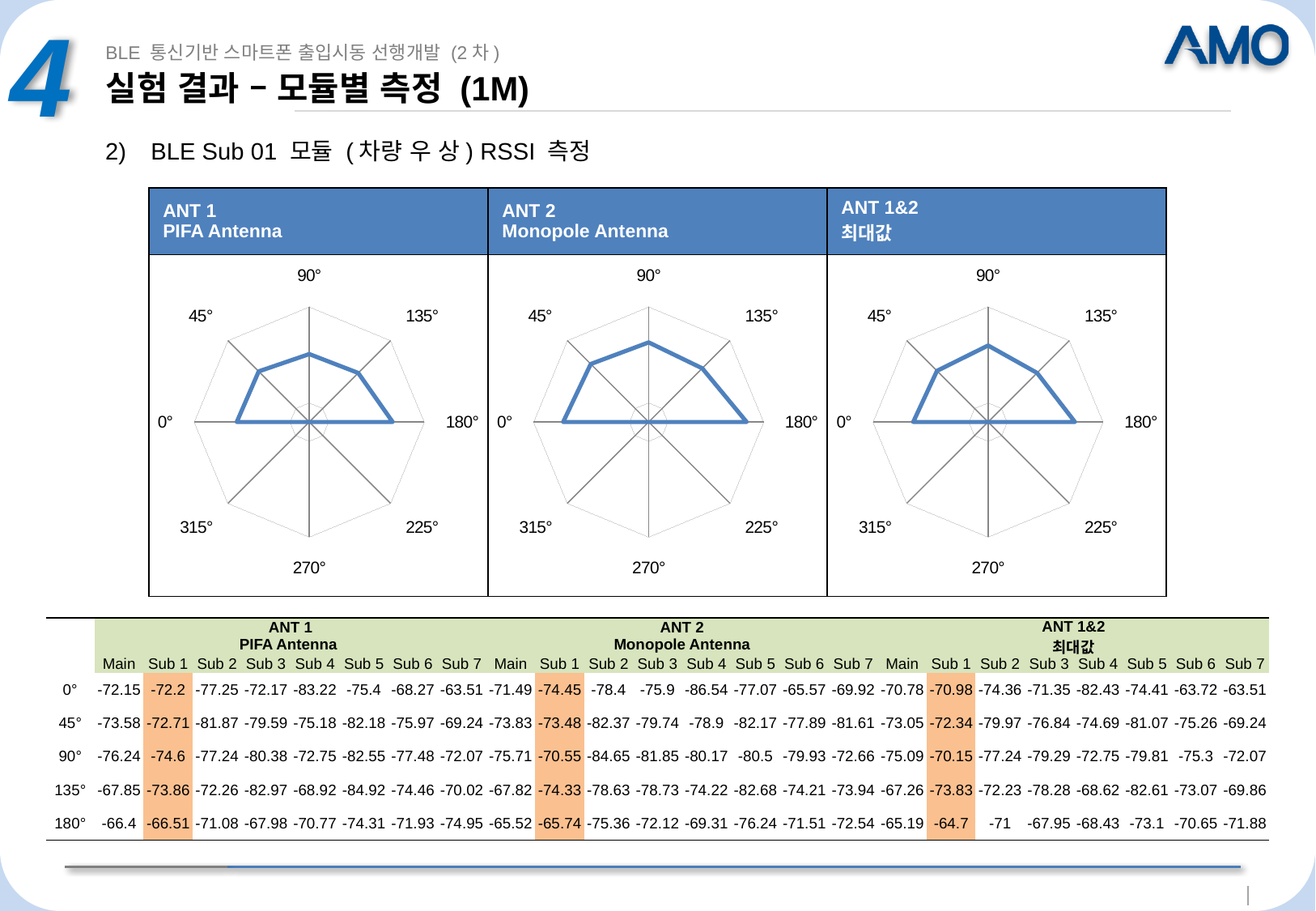

4
BLE 통신기반 스마트폰 출입시동 선행개발 (2차)
# 실험 결과 – 모듈별 측정 (1M)
BLE Sub 01 모듈 (차량 우 상) RSSI 측정
| ANT 1 PIFA Antenna | ANT 2 Monopole Antenna | ANT 1&2 최대값 |
| --- | --- | --- |
|  |  |  |

### Chart

| Category |  |
|---|---|
| 90° | -74.6 |
| 135° | -73.86 |
| 180° | -66.51 |
| 225° | -110.0 |
| 270° | -110.0 |
| 315° | -110.0 |
| 0° | -72.2 |
| 45° | -72.71 |

### Chart

| Category |  |
|---|---|
| 90° | -68.52 |
| 135° | -70.45 |
| 180° | -58.92 |
| 225° | -110.0 |
| 270° | -110.0 |
| 315° | -110.0 |
| 0° | -65.42 |
| 45° | -67.27 |

### Chart

| Category |  |
|---|---|
| 90° | -70.15 |
| 135° | -73.83 |
| 180° | -64.7 |
| 225° | -110.0 |
| 270° | -110.0 |
| 315° | -110.0 |
| 0° | -70.98 |
| 45° | -72.34 |
|  | ANT 1 PIFA Antenna |  |  |  |  |  |  |  | ANT 2 Monopole Antenna |  |  |  |  |  |  |  | ANT 1&2 최대값 |  |  |  |  |  |  |  |
| --- | --- | --- | --- | --- | --- | --- | --- | --- | --- | --- | --- | --- | --- | --- | --- | --- | --- | --- | --- | --- | --- | --- | --- | --- |
|  | Main | Sub 1 | Sub 2 | Sub 3 | Sub 4 | Sub 5 | Sub 6 | Sub 7 | Main | Sub 1 | Sub 2 | Sub 3 | Sub 4 | Sub 5 | Sub 6 | Sub 7 | Main | Sub 1 | Sub 2 | Sub 3 | Sub 4 | Sub 5 | Sub 6 | Sub 7 |
| 0° | -72.15 | -72.2 | -77.25 | -72.17 | -83.22 | -75.4 | -68.27 | -63.51 | -71.49 | -74.45 | -78.4 | -75.9 | -86.54 | -77.07 | -65.57 | -69.92 | -70.78 | -70.98 | -74.36 | -71.35 | -82.43 | -74.41 | -63.72 | -63.51 |
| 45° | -73.58 | -72.71 | -81.87 | -79.59 | -75.18 | -82.18 | -75.97 | -69.24 | -73.83 | -73.48 | -82.37 | -79.74 | -78.9 | -82.17 | -77.89 | -81.61 | -73.05 | -72.34 | -79.97 | -76.84 | -74.69 | -81.07 | -75.26 | -69.24 |
| 90° | -76.24 | -74.6 | -77.24 | -80.38 | -72.75 | -82.55 | -77.48 | -72.07 | -75.71 | -70.55 | -84.65 | -81.85 | -80.17 | -80.5 | -79.93 | -72.66 | -75.09 | -70.15 | -77.24 | -79.29 | -72.75 | -79.81 | -75.3 | -72.07 |
| 135° | -67.85 | -73.86 | -72.26 | -82.97 | -68.92 | -84.92 | -74.46 | -70.02 | -67.82 | -74.33 | -78.63 | -78.73 | -74.22 | -82.68 | -74.21 | -73.94 | -67.26 | -73.83 | -72.23 | -78.28 | -68.62 | -82.61 | -73.07 | -69.86 |
| 180° | -66.4 | -66.51 | -71.08 | -67.98 | -70.77 | -74.31 | -71.93 | -74.95 | -65.52 | -65.74 | -75.36 | -72.12 | -69.31 | -76.24 | -71.51 | -72.54 | -65.19 | -64.7 | -71 | -67.95 | -68.43 | -73.1 | -70.65 | -71.88 |